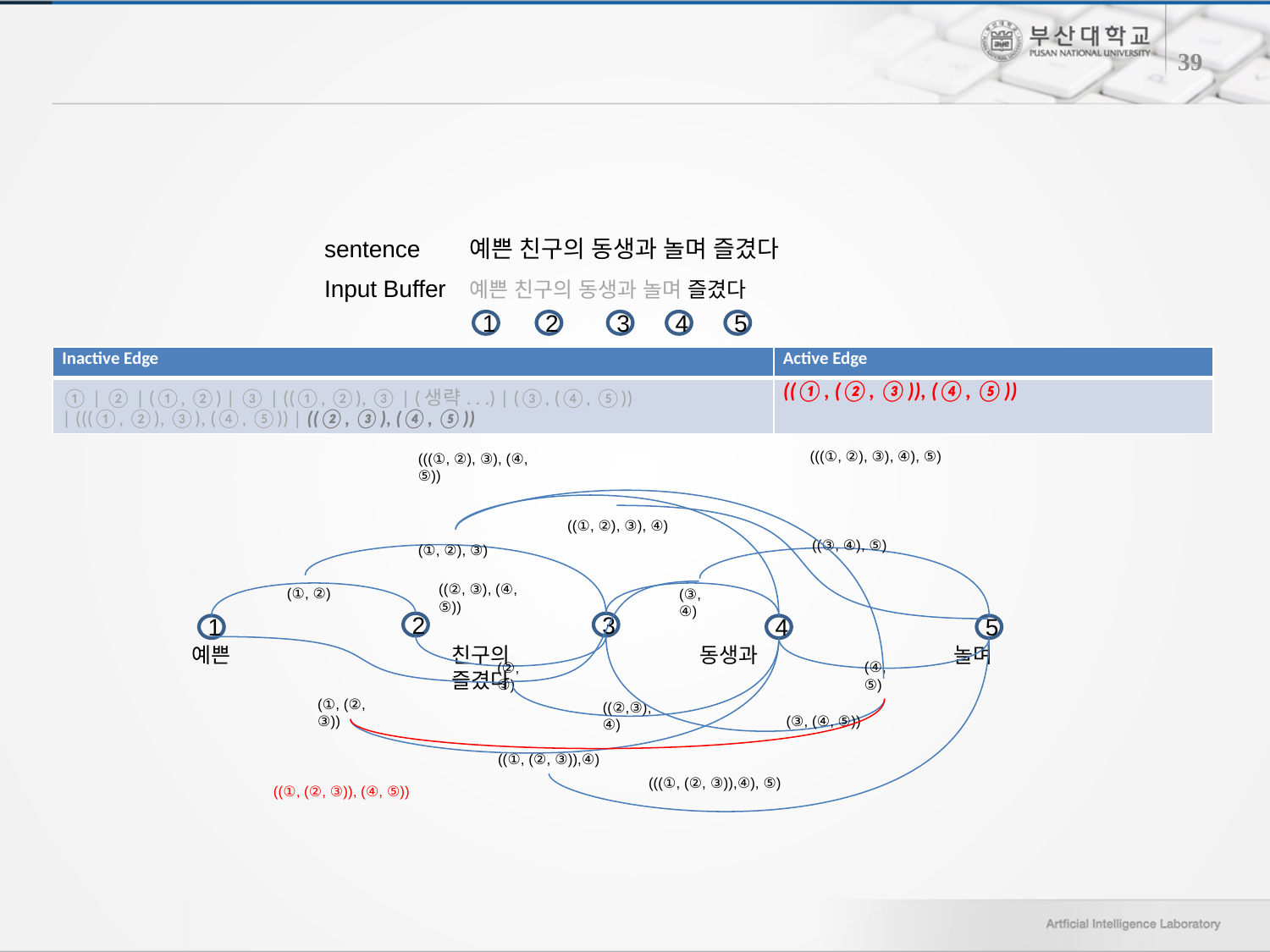

39
sentence
예쁜 친구의 동생과 놀며 즐겼다
Input Buffer
예쁜 친구의 동생과 놀며 즐겼다
1
2
3
4
5
| Inactive Edge | Active Edge |
| --- | --- |
| ① | ② | (①, ②) | ③ | ((①, ②), ③ | (생략. . .) | (③, (④, ⑤)) | (((①, ②), ③), (④, ⑤)) | ((②, ③), (④, ⑤)) | ((①, (②, ③)), (④, ⑤)) |
(((①, ②), ③), ④), ⑤)
(((①, ②), ③), (④, ⑤))
((①, ②), ③), ④)

((③, ④), ⑤)
(①, ②), ③)
((②, ③), (④, ⑤))

(①, ②)
(③, ④)
2
3
1
4
5
예쁜		 친구의 		동생과 		놀며		 즐겼다
(④, ⑤)
(②, ③)

(①, (②, ③))
((②,③),④)

(③, (④, ⑤))
((①, (②, ③)),④)
(((①, (②, ③)),④), ⑤)
((①, (②, ③)), (④, ⑤))